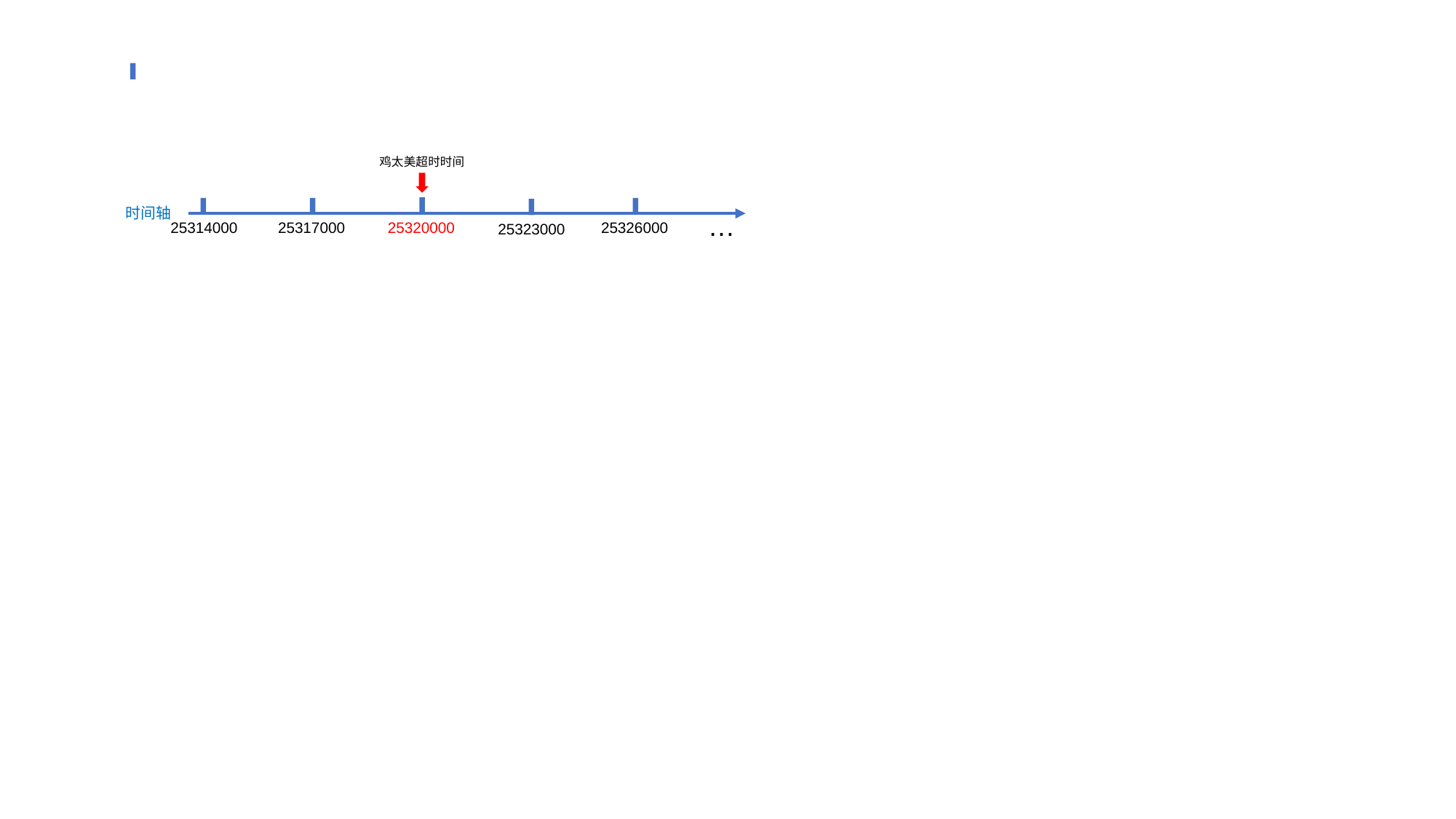

鸡太美超时时间

时间轴

…
25326000
25320000
25314000
25317000
25323000